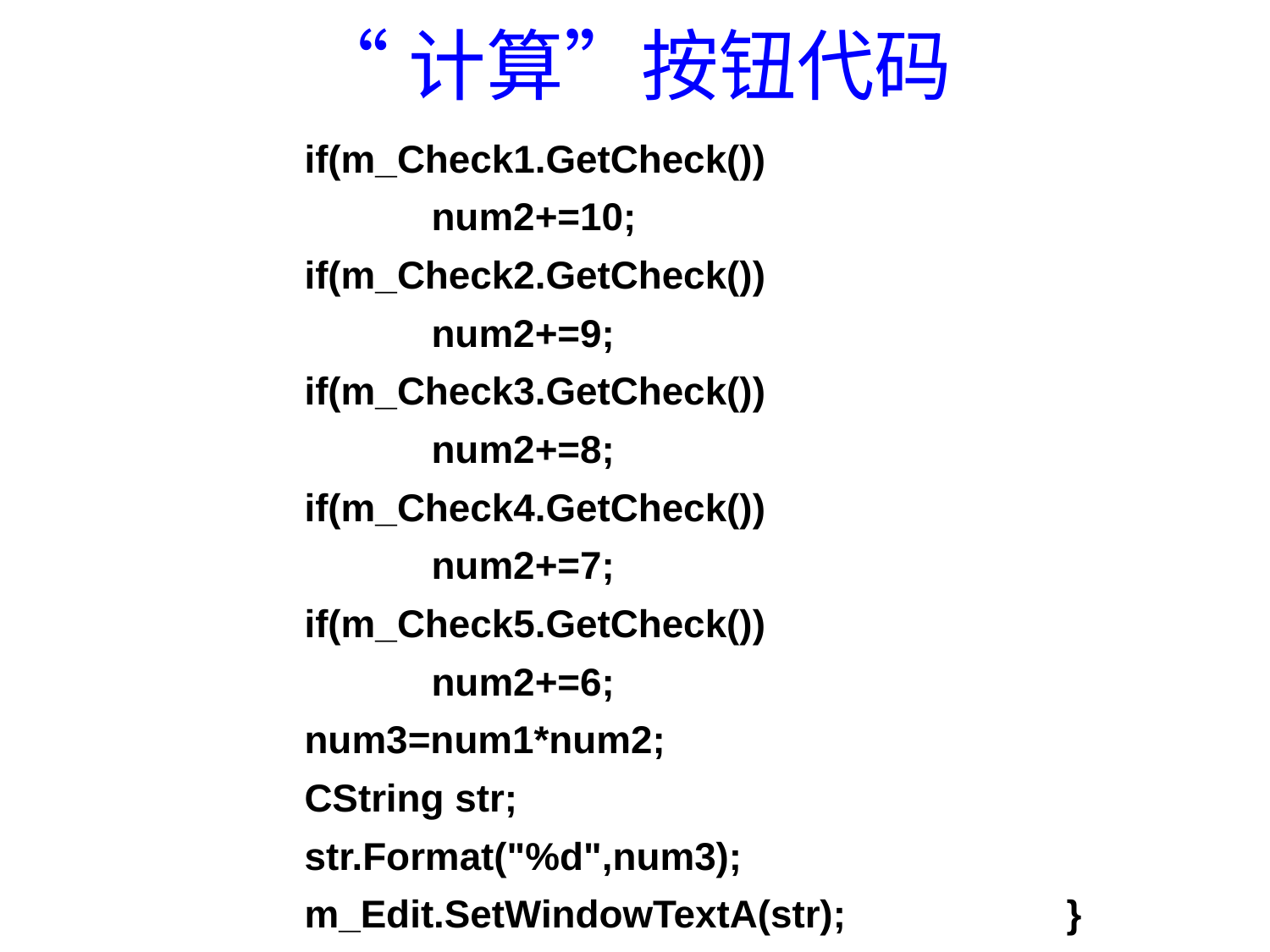

“计算”按钮代码
	if(m_Check1.GetCheck())
		num2+=10;
	if(m_Check2.GetCheck())
		num2+=9;
	if(m_Check3.GetCheck())
		num2+=8;
	if(m_Check4.GetCheck())
		num2+=7;
	if(m_Check5.GetCheck())
		num2+=6;
	num3=num1*num2;
	CString str;
	str.Format("%d",num3);
	m_Edit.SetWindowTextA(str);		}